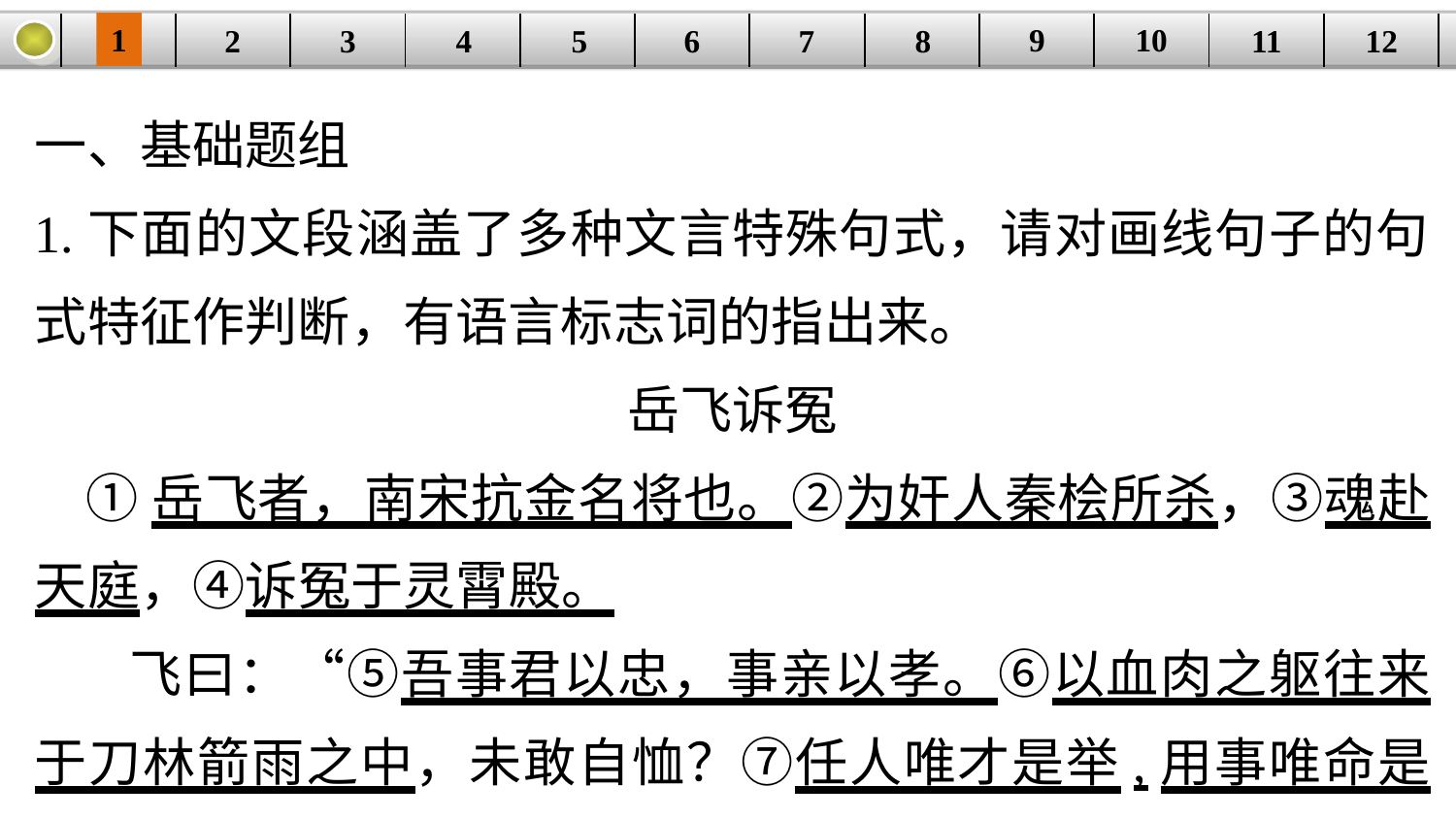

9
10
1
3
4
5
6
8
11
2
12
|  |  |  |  |  |  |  |  |  |  |  |  |
| --- | --- | --- | --- | --- | --- | --- | --- | --- | --- | --- | --- |
7

一、基础题组
1.下面的文段涵盖了多种文言特殊句式，请对画线句子的句式特征作判断，有语言标志词的指出来。
岳飞诉冤
    ①岳飞者，南宋抗金名将也。②为奸人秦桧所杀，③魂赴天庭，④诉冤于灵霄殿。
      飞曰：“⑤吾事君以忠，事亲以孝。⑥以血肉之躯往来于刀林箭雨之中，未敢自恤？⑦任人唯才是举,用事唯命是从。